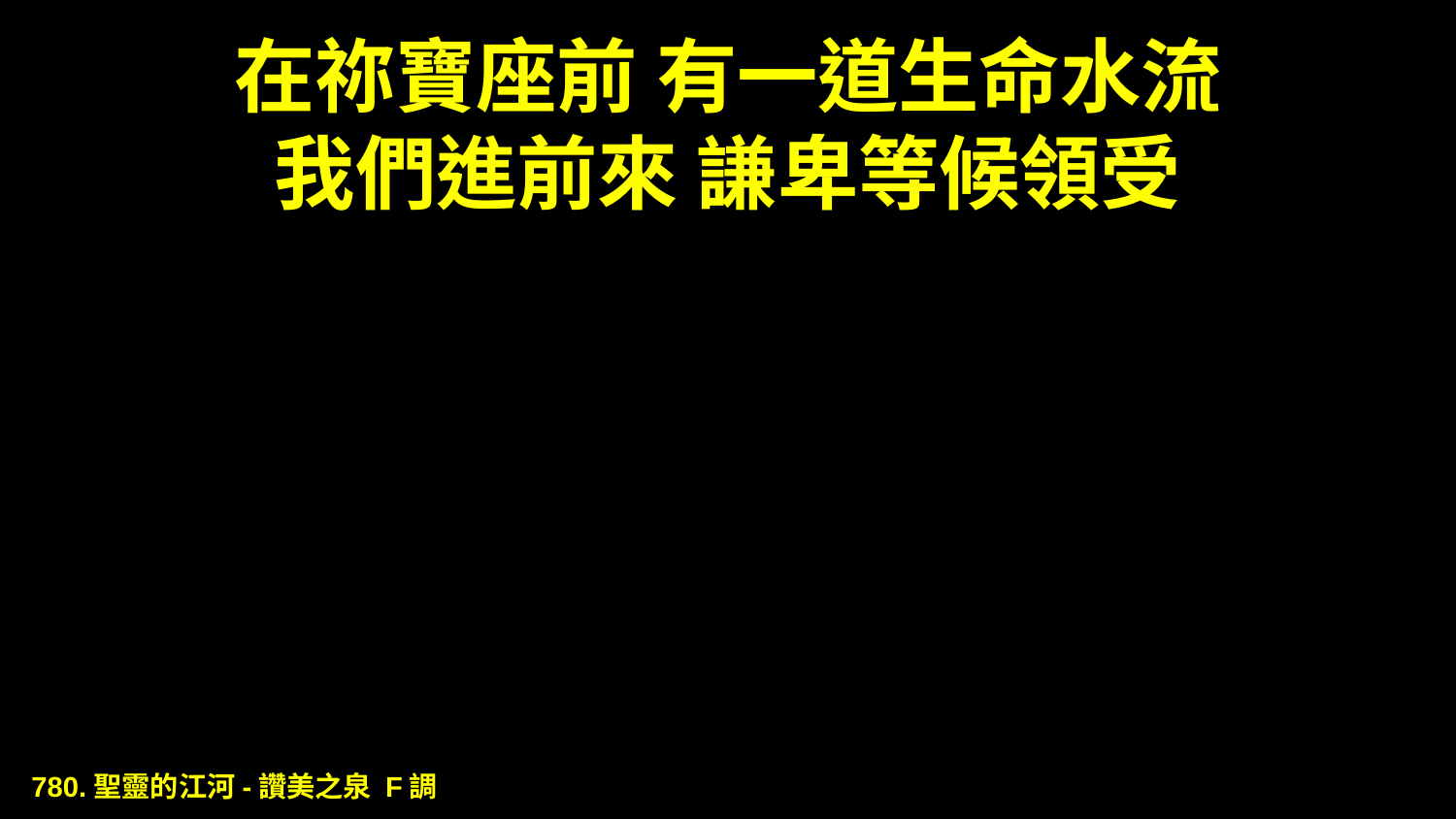

# 在祢寶座前 有一道生命水流 我們進前來 謙卑等候領受
780.聖靈的江河-讚美之泉 F調